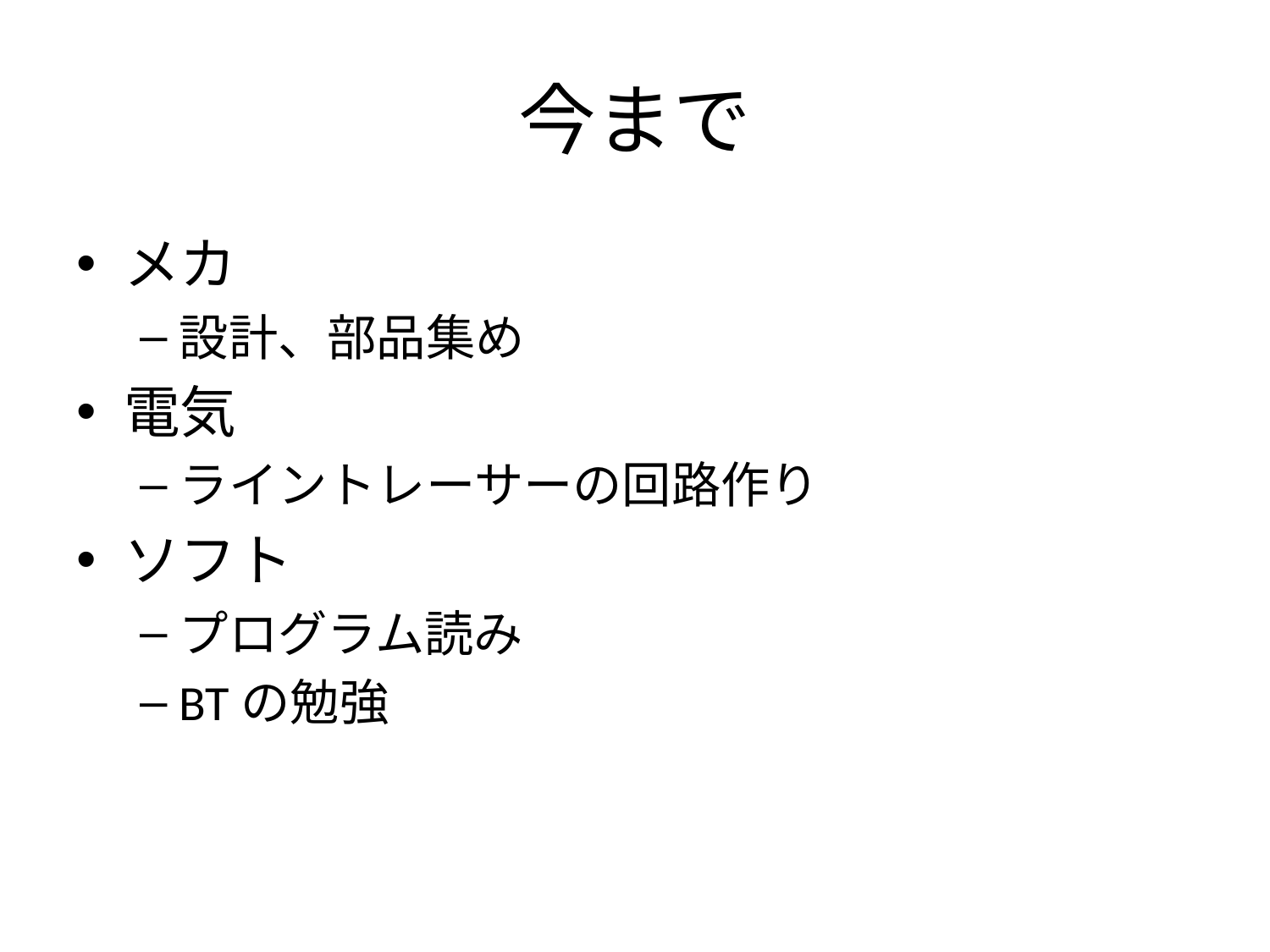

# 今まで
メカ
設計、部品集め
電気
ライントレーサーの回路作り
ソフト
プログラム読み
BTの勉強